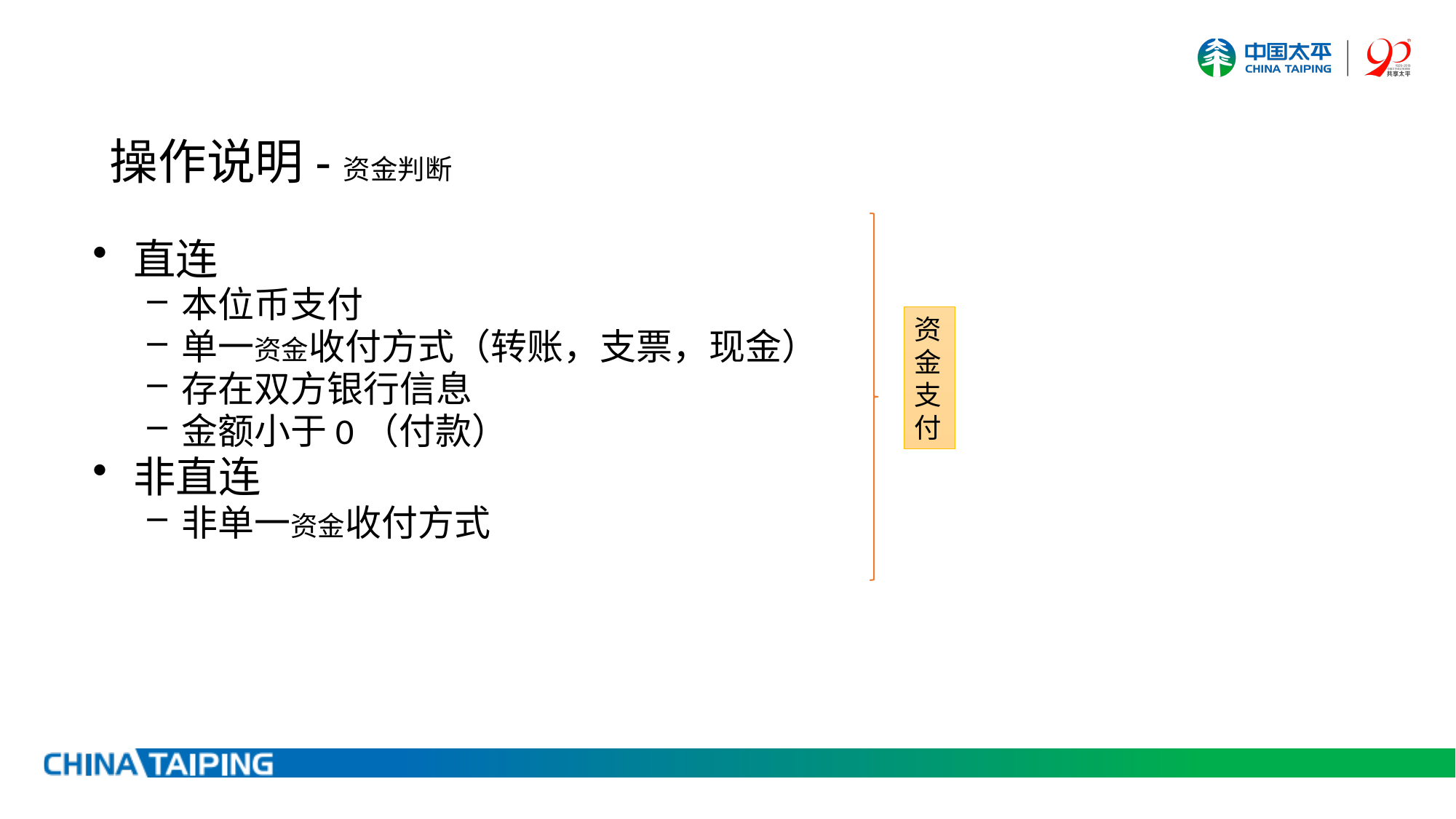

操作说明-资金判断

直连
本位币支付
单一资金收付方式（转账，支票，现金）
存在双方银行信息
金额小于0（付款）
非直连
非单一资金收付方式

资金支付
42